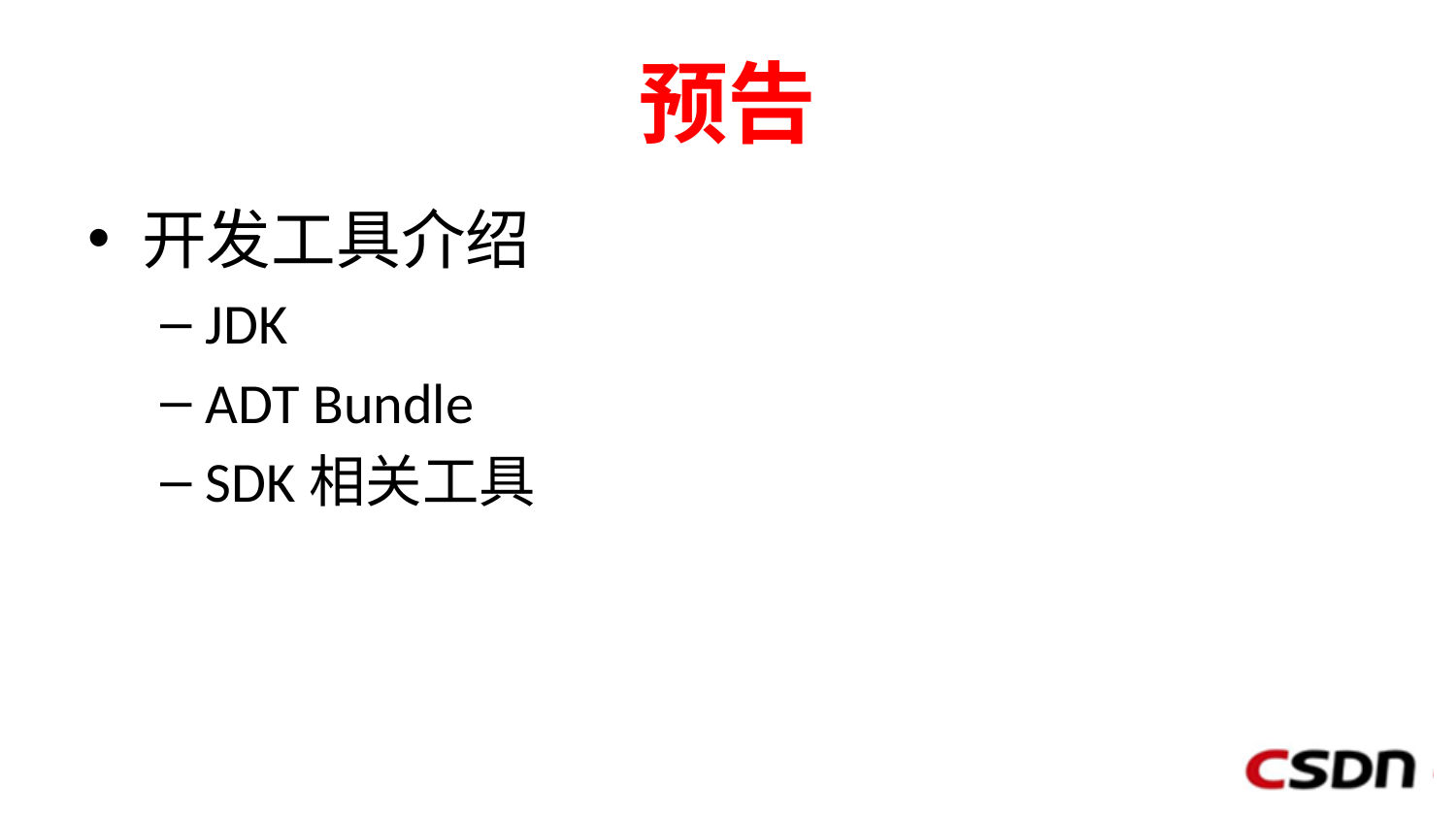

# 预告
开发工具介绍
JDK
ADT Bundle
SDK相关工具